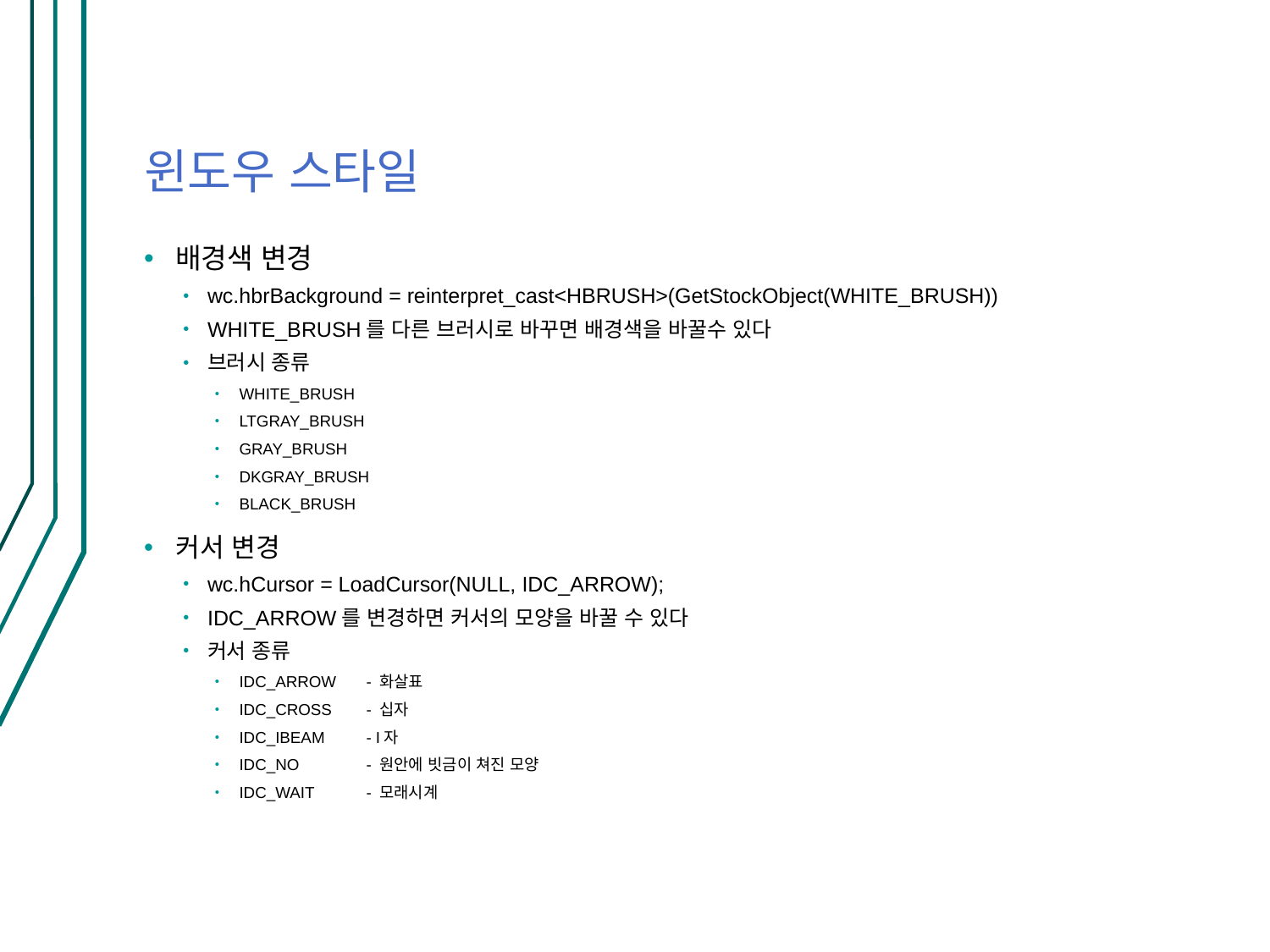

# 윈도우 스타일
배경색 변경
wc.hbrBackground = reinterpret_cast<HBRUSH>(GetStockObject(WHITE_BRUSH))
WHITE_BRUSH를 다른 브러시로 바꾸면 배경색을 바꿀수 있다
브러시 종류
WHITE_BRUSH
LTGRAY_BRUSH
GRAY_BRUSH
DKGRAY_BRUSH
BLACK_BRUSH
커서 변경
wc.hCursor = LoadCursor(NULL, IDC_ARROW);
IDC_ARROW를 변경하면 커서의 모양을 바꿀 수 있다
커서 종류
IDC_ARROW	- 화살표
IDC_CROSS	- 십자
IDC_IBEAM	- I자
IDC_NO	- 원안에 빗금이 쳐진 모양
IDC_WAIT	- 모래시계